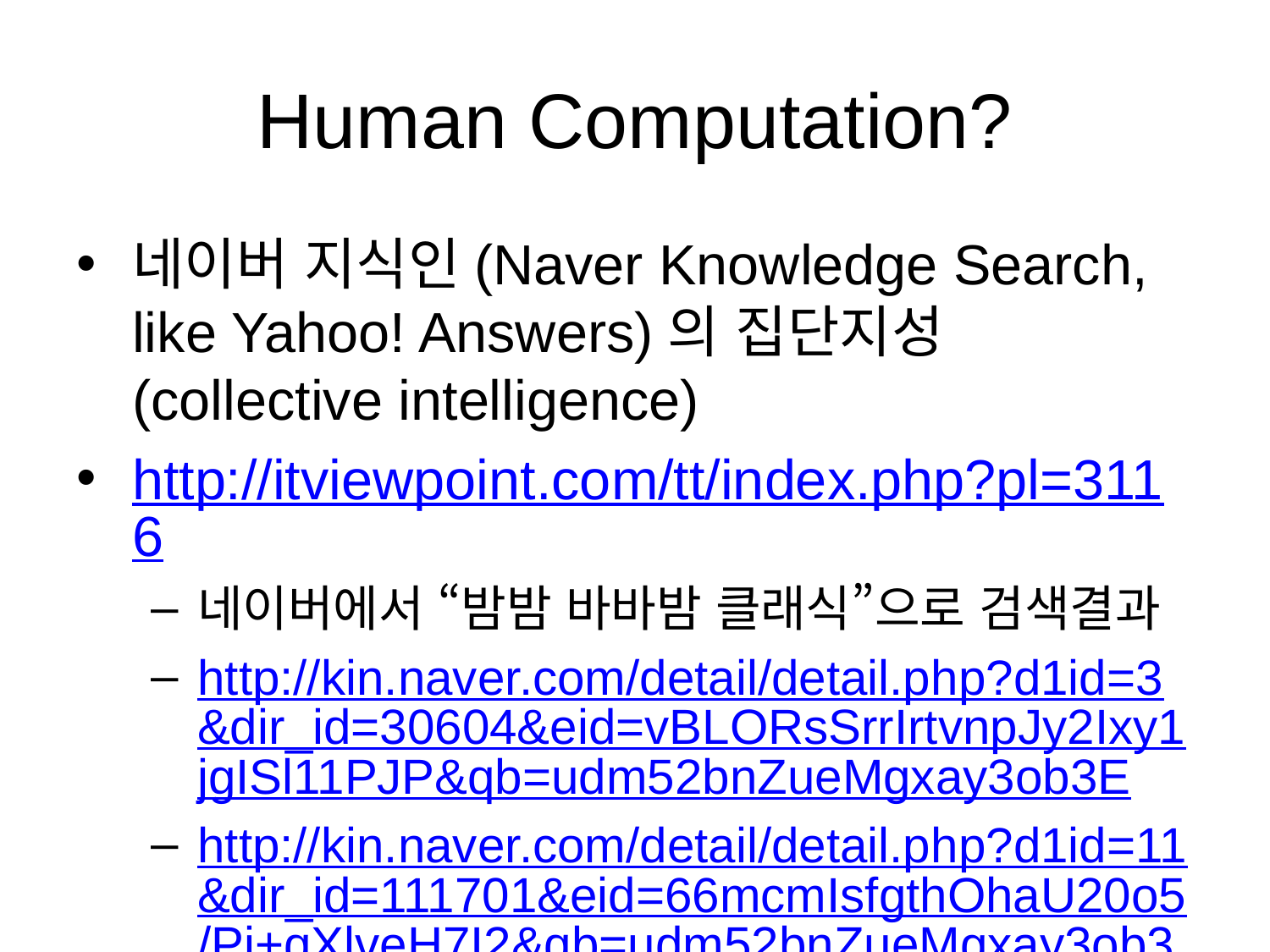

# Human Computation?
네이버 지식인(Naver Knowledge Search, like Yahoo! Answers)의 집단지성(collective intelligence)
http://itviewpoint.com/tt/index.php?pl=3116
네이버에서 “밤밤 바바밤 클래식”으로 검색결과
http://kin.naver.com/detail/detail.php?d1id=3&dir_id=30604&eid=vBLORsSrrIrtvnpJy2Ixy1jgISl11PJP&qb=udm52bnZueMgxay3ob3E
http://kin.naver.com/detail/detail.php?d1id=11&dir_id=111701&eid=66mcmIsfgthOhaU20o5/Pj+qXlveH7I2&qb=udm52bnZueMgxay3ob3E
http://kin.naver.com/detail/detail.php?d1id=3&dir_id=305&eid=vGtsuYUCdzp4PTXngdHHrTAh4ieGebe0